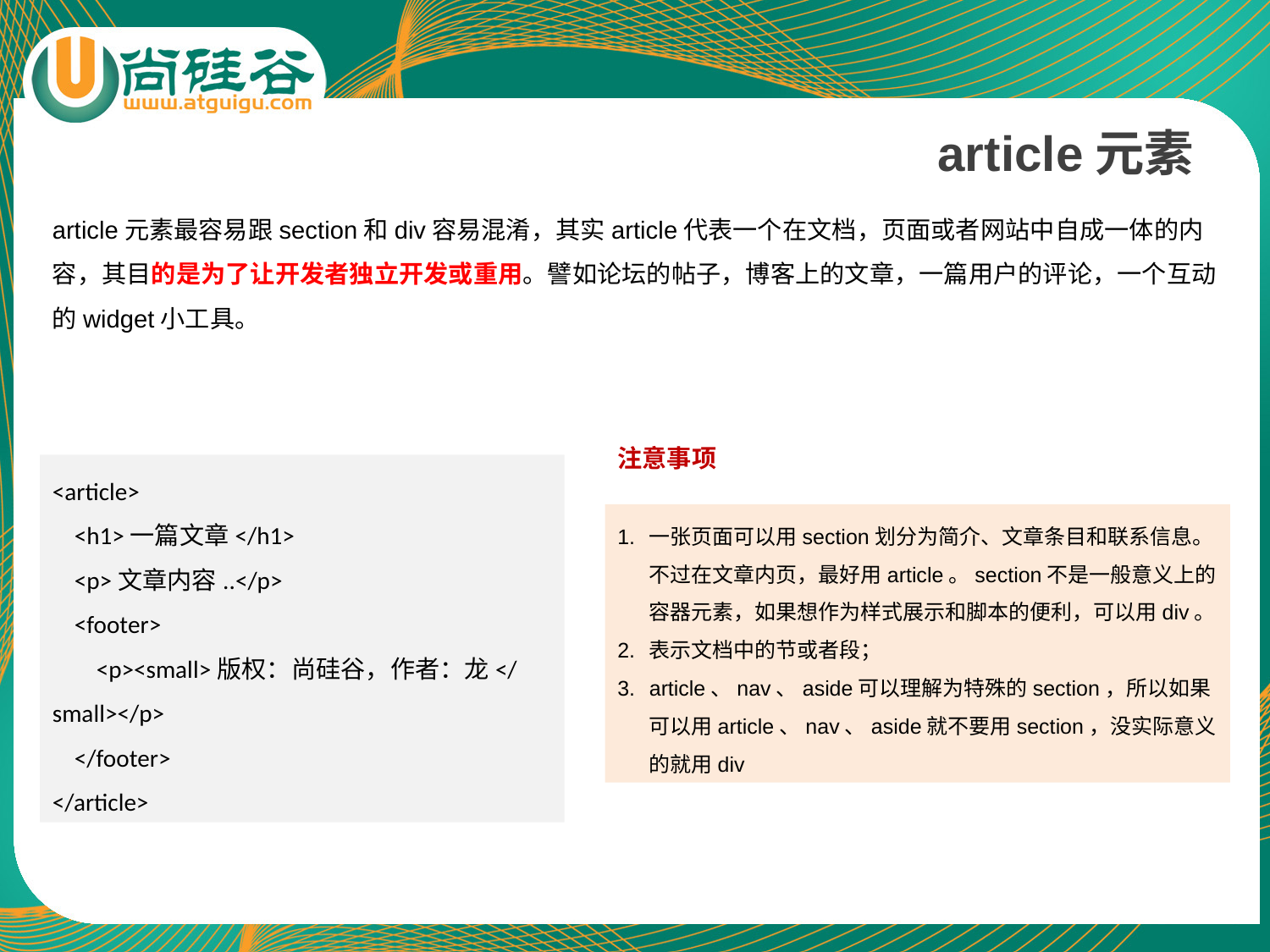

article元素
article元素最容易跟section和div容易混淆，其实article代表一个在文档，页面或者网站中自成一体的内容，其目的是为了让开发者独立开发或重用。譬如论坛的帖子，博客上的文章，一篇用户的评论，一个互动的widget小工具。
注意事项
<article>
    <h1>一篇文章</h1>
    <p>文章内容..</p>
    <footer>
        <p><small>版权：尚硅谷，作者：龙</small></p>
    </footer>
</article>
一张页面可以用section划分为简介、文章条目和联系信息。不过在文章内页，最好用article。section不是一般意义上的容器元素，如果想作为样式展示和脚本的便利，可以用div。
表示文档中的节或者段；
article、nav、aside可以理解为特殊的section，所以如果可以用article、nav、aside就不要用section，没实际意义的就用div